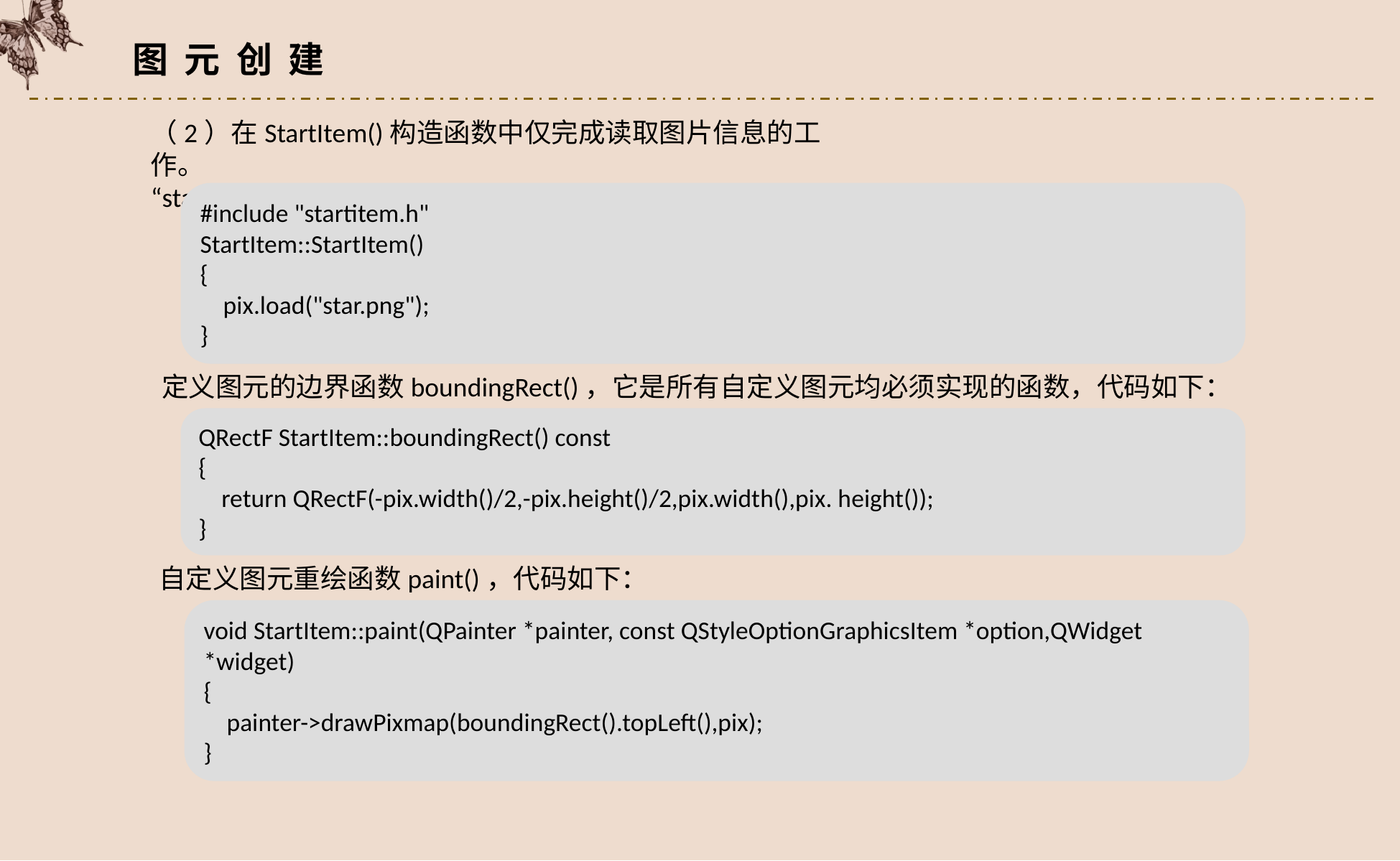

图  元  创  建
（2）在StartItem()构造函数中仅完成读取图片信息的工作。
“startitem.cpp”文件中的具体代码如下：
#include "startitem.h"
StartItem::StartItem()
{
    pix.load("star.png");
}
定义图元的边界函数boundingRect()，它是所有自定义图元均必须实现的函数，代码如下：
QRectF StartItem::boundingRect() const
{
    return QRectF(-pix.width()/2,-pix.height()/2,pix.width(),pix. height());
}
自定义图元重绘函数paint()，代码如下：
void StartItem::paint(QPainter *painter, const QStyleOptionGraphicsItem *option,QWidget *widget)
{
    painter->drawPixmap(boundingRect().topLeft(),pix);
}